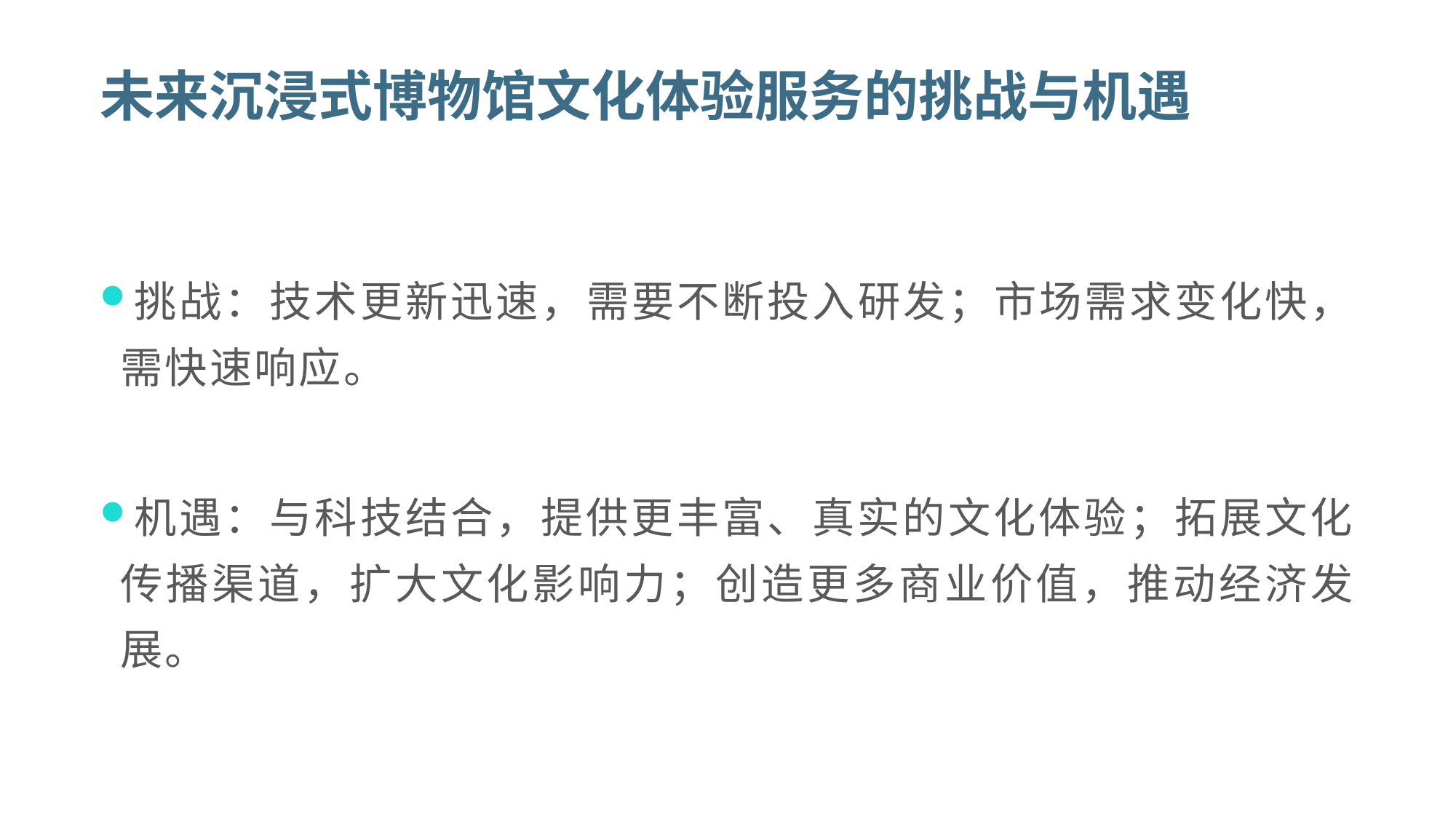

# 未来沉浸式博物馆文化体验服务的挑战与机遇
挑战：技术更新迅速，需要不断投入研发；市场需求变化快，需快速响应。
机遇：与科技结合，提供更丰富、真实的文化体验；拓展文化传播渠道，扩大文化影响力；创造更多商业价值，推动经济发展。